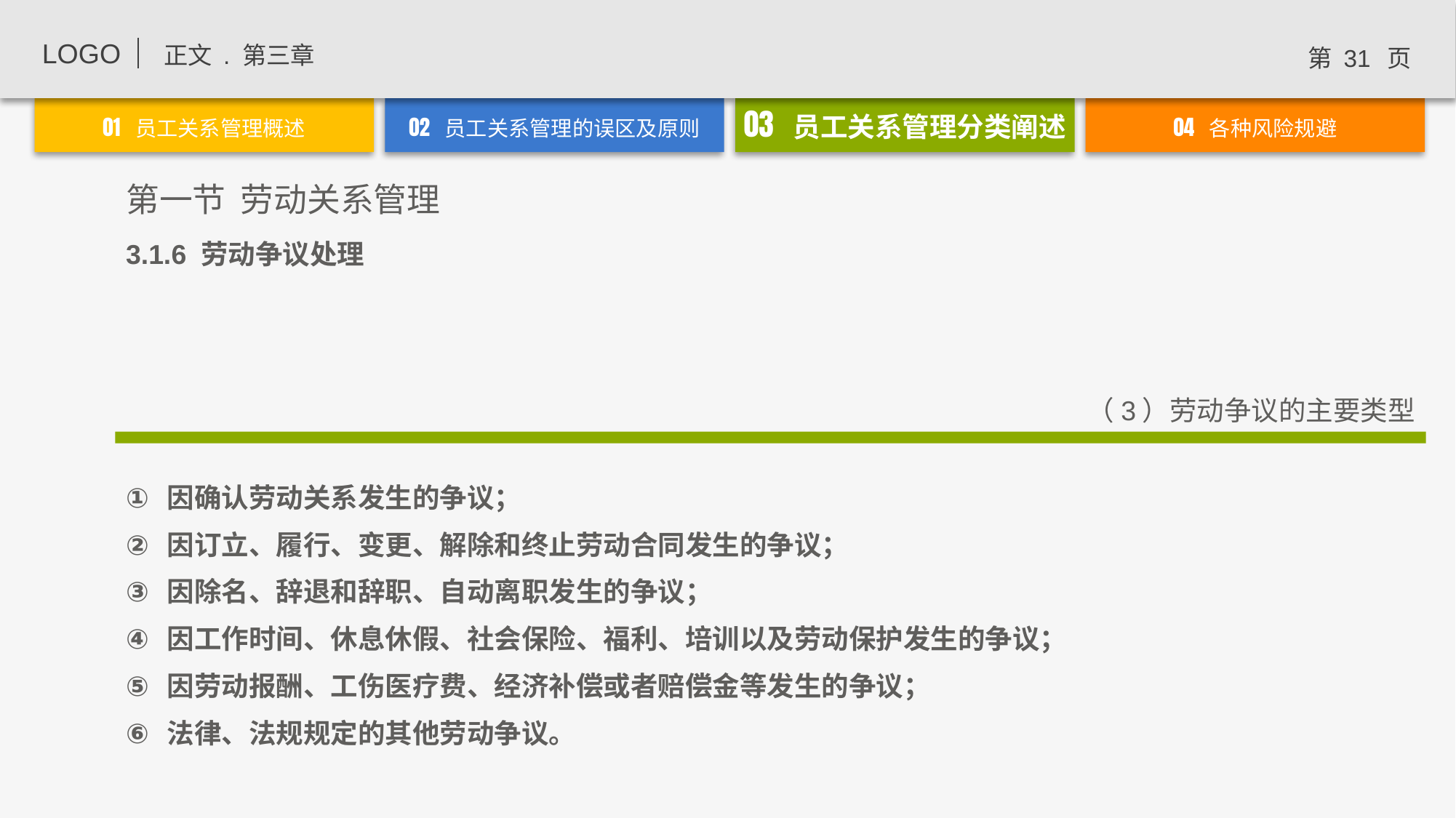

3.1.6 劳动争议处理
（3）劳动争议的主要类型

因确认劳动关系发生的争议；
因订立、履行、变更、解除和终止劳动合同发生的争议；
因除名、辞退和辞职、自动离职发生的争议；
因工作时间、休息休假、社会保险、福利、培训以及劳动保护发生的争议；
因劳动报酬、工伤医疗费、经济补偿或者赔偿金等发生的争议；
法律、法规规定的其他劳动争议。